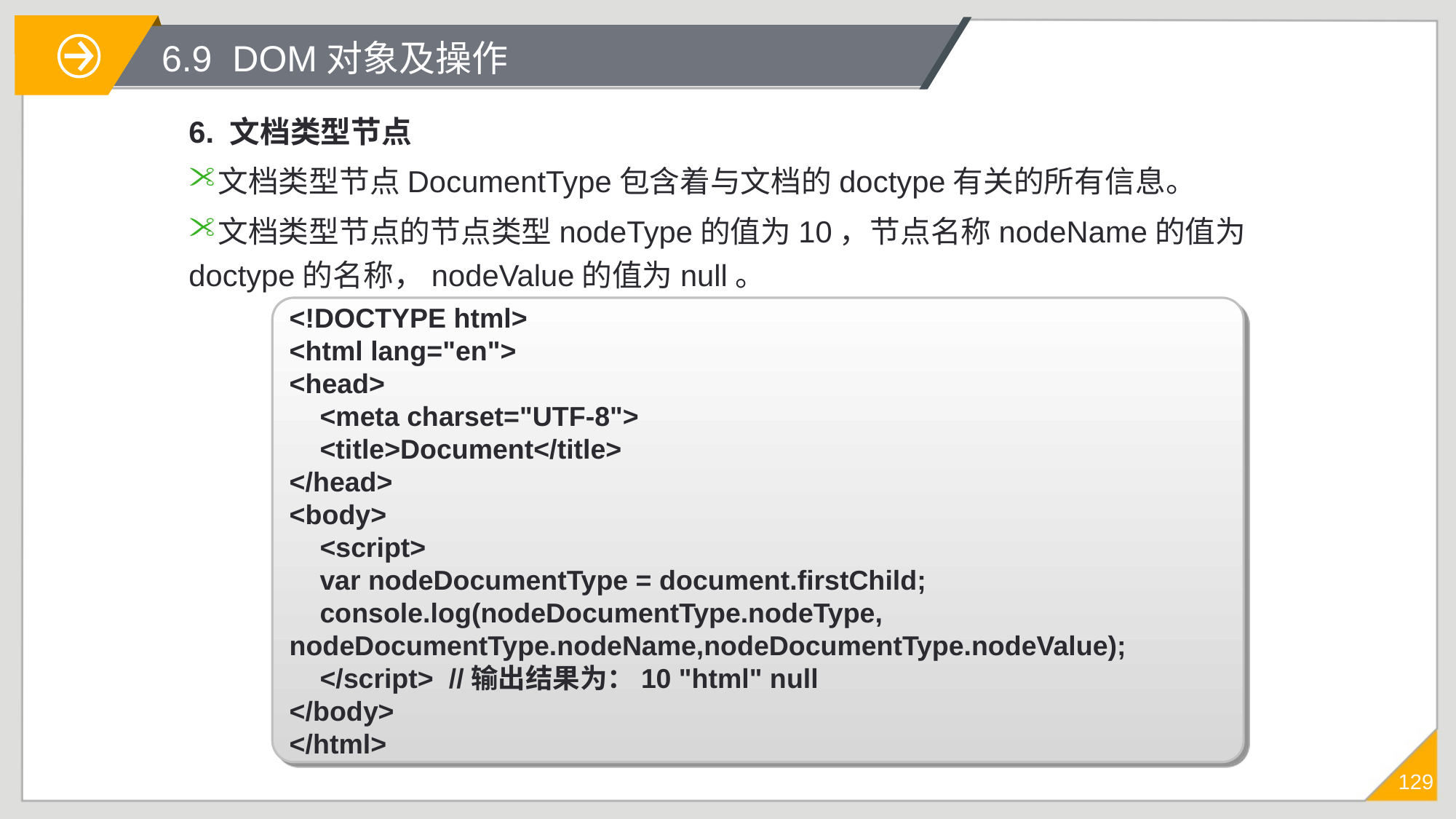

# 6.9  DOM对象及操作
6. 文档类型节点
文档类型节点DocumentType包含着与文档的doctype有关的所有信息。
文档类型节点的节点类型nodeType的值为10，节点名称nodeName的值为doctype的名称，nodeValue的值为null。
<!DOCTYPE html>
<html lang="en">
<head>
    <meta charset="UTF-8">
    <title>Document</title>
</head>
<body>
    <script>
    var nodeDocumentType = document.firstChild;
    console.log(nodeDocumentType.nodeType,
nodeDocumentType.nodeName,nodeDocumentType.nodeValue);
    </script>  //输出结果为：10 "html" null
</body>
</html>